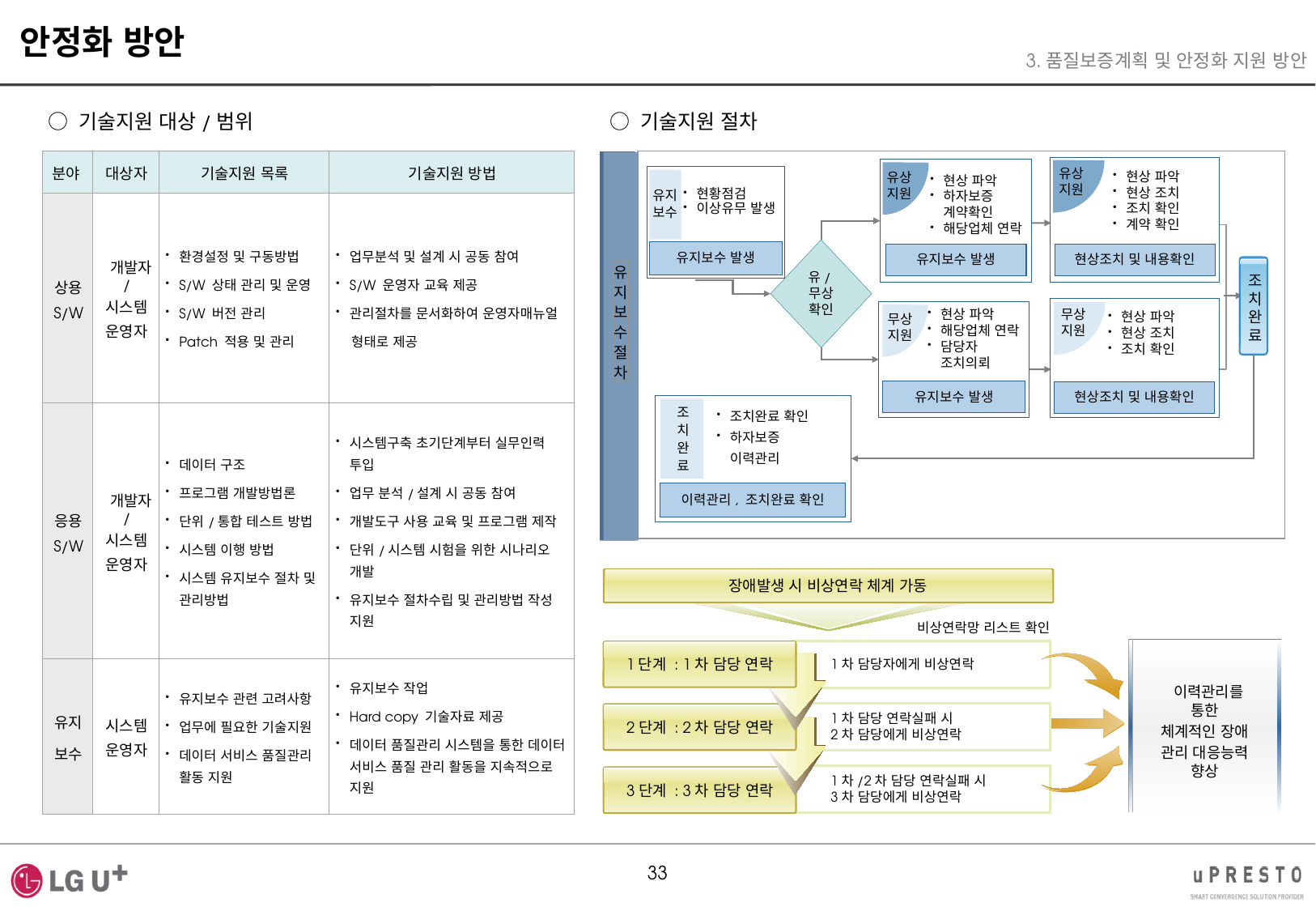

안정화 방안
3.품질보증계획 및 안정화 지원 방안
○ 기술지원 대상/범위
○ 기술지원 절차
| 분야 | 대상자 | 기술지원 목록 | 기술지원 방법 |
| --- | --- | --- | --- |
| 상용 S/W | 개발자 / 시스템 운영자 | 환경설정 및 구동방법 S/W 상태 관리 및 운영 S/W 버전 관리 Patch 적용 및 관리 | 업무분석 및 설계 시 공동 참여 S/W 운영자 교육 제공 관리절차를 문서화하여 운영자매뉴얼 형태로 제공 |
| 응용 S/W | 개발자 / 시스템 운영자 | 데이터 구조 프로그램 개발방법론 단위/통합 테스트 방법 시스템 이행 방법 시스템 유지보수 절차 및 관리방법 | 시스템구축 초기단계부터 실무인력 투입 업무 분석/설계 시 공동 참여 개발도구 사용 교육 및 프로그램 제작 단위/시스템 시험을 위한 시나리오 개발 유지보수 절차수립 및 관리방법 작성 지원 |
| 유지 보수 | 시스템 운영자 | 유지보수 관련 고려사항 업무에 필요한 기술지원 데이터 서비스 품질관리 활동 지원 | 유지보수 작업 Hard copy 기술자료 제공 데이터 품질관리 시스템을 통한 데이터 서비스 품질 관리 활동을 지속적으로 지원 |
유
지
보
수
절
차

현상 파악
현상 조치
조치 확인
계약 확인
유상
지원
현상조치 및 내용확인

현상 파악
하자보증 계약확인
해당업체 연락
유상
지원
유지보수 발생

현황점검
이상유무 발생
유지
보수
유지보수 발생

유/무상
확인

조
치
완
료

현상 파악
현상 조치
조치 확인
무상
지원
현상조치 및 내용확인
현상 파악
해당업체 연락
담당자
조치의뢰

무상
지원
유지보수 발생

조치완료 확인
하자보증 이력관리

조치
완료
이력관리, 조치완료 확인

장애발생 시 비상연락 체계 가동

비상연락망 리스트 확인

 이력관리를 통한
체계적인 장애
관리 대응능력
향상
1차 담당자에게 비상연락
1차 담당 연락실패 시
2차 담당에게 비상연락
1차/2차 담당 연락실패 시
3차 담당에게 비상연락

1단계 : 1차 담당 연락

2단계 : 2차 담당 연락

3단계 : 3차 담당 연락